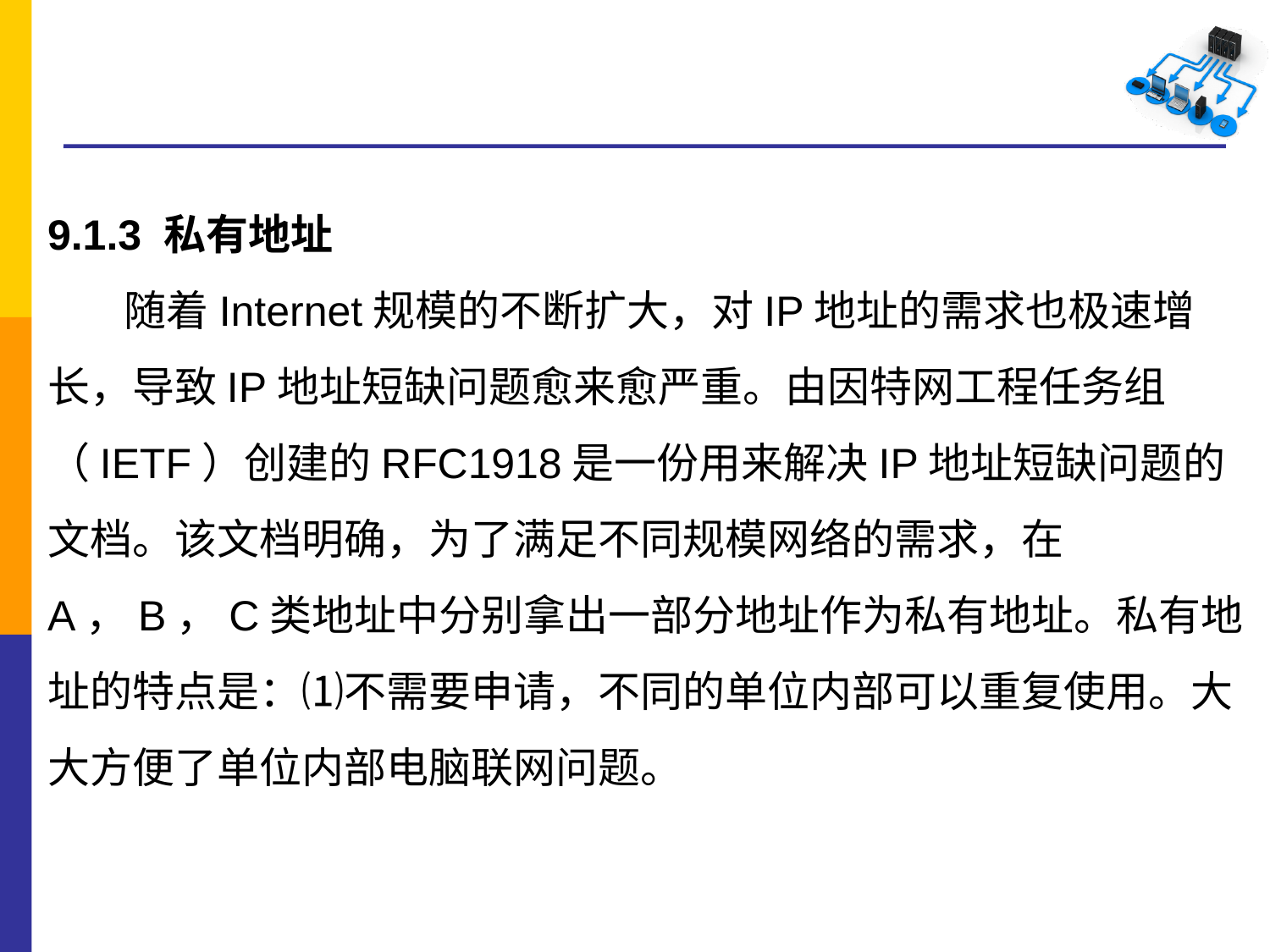

9.1.3 私有地址
       随着Internet规模的不断扩大，对IP地址的需求也极速增长，导致IP地址短缺问题愈来愈严重。由因特网工程任务组（IETF）创建的RFC1918是一份用来解决IP地址短缺问题的文档。该文档明确，为了满足不同规模网络的需求，在A，B，C类地址中分别拿出一部分地址作为私有地址。私有地址的特点是：⑴不需要申请，不同的单位内部可以重复使用。大大方便了单位内部电脑联网问题。